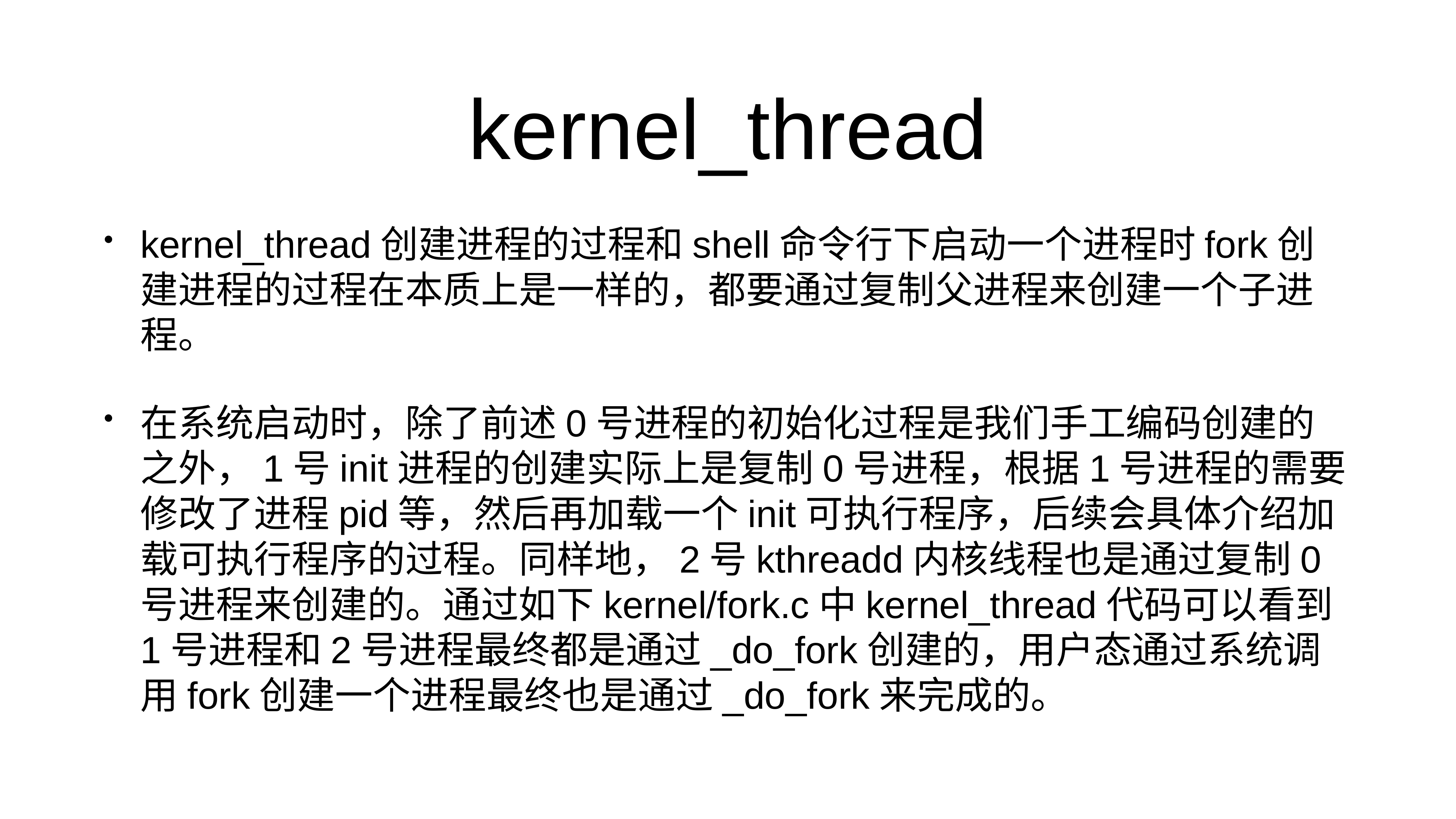

# kernel_thread
kernel_thread创建进程的过程和shell命令行下启动一个进程时fork创建进程的过程在本质上是一样的，都要通过复制父进程来创建一个子进程。
在系统启动时，除了前述0号进程的初始化过程是我们手工编码创建的之外，1号init进程的创建实际上是复制0号进程，根据1号进程的需要修改了进程pid等，然后再加载一个init可执行程序，后续会具体介绍加载可执行程序的过程。同样地，2号kthreadd内核线程也是通过复制0号进程来创建的。通过如下kernel/fork.c中kernel_thread代码可以看到1号进程和2号进程最终都是通过_do_fork创建的，用户态通过系统调用fork创建一个进程最终也是通过_do_fork来完成的。